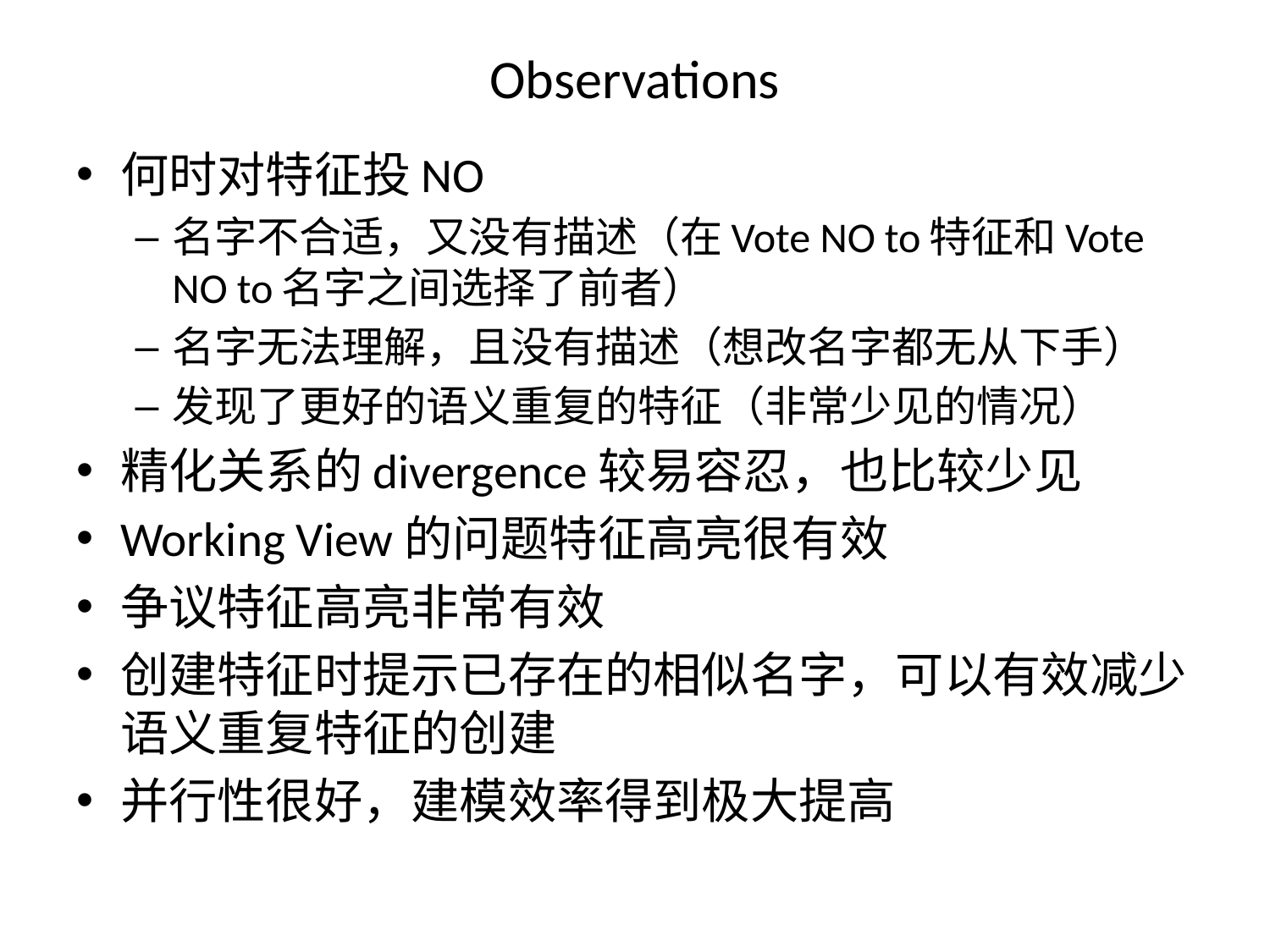

# Observations
何时对特征投NO
名字不合适，又没有描述（在Vote NO to特征和Vote NO to名字之间选择了前者）
名字无法理解，且没有描述（想改名字都无从下手）
发现了更好的语义重复的特征（非常少见的情况）
精化关系的divergence较易容忍，也比较少见
Working View的问题特征高亮很有效
争议特征高亮非常有效
创建特征时提示已存在的相似名字，可以有效减少语义重复特征的创建
并行性很好，建模效率得到极大提高